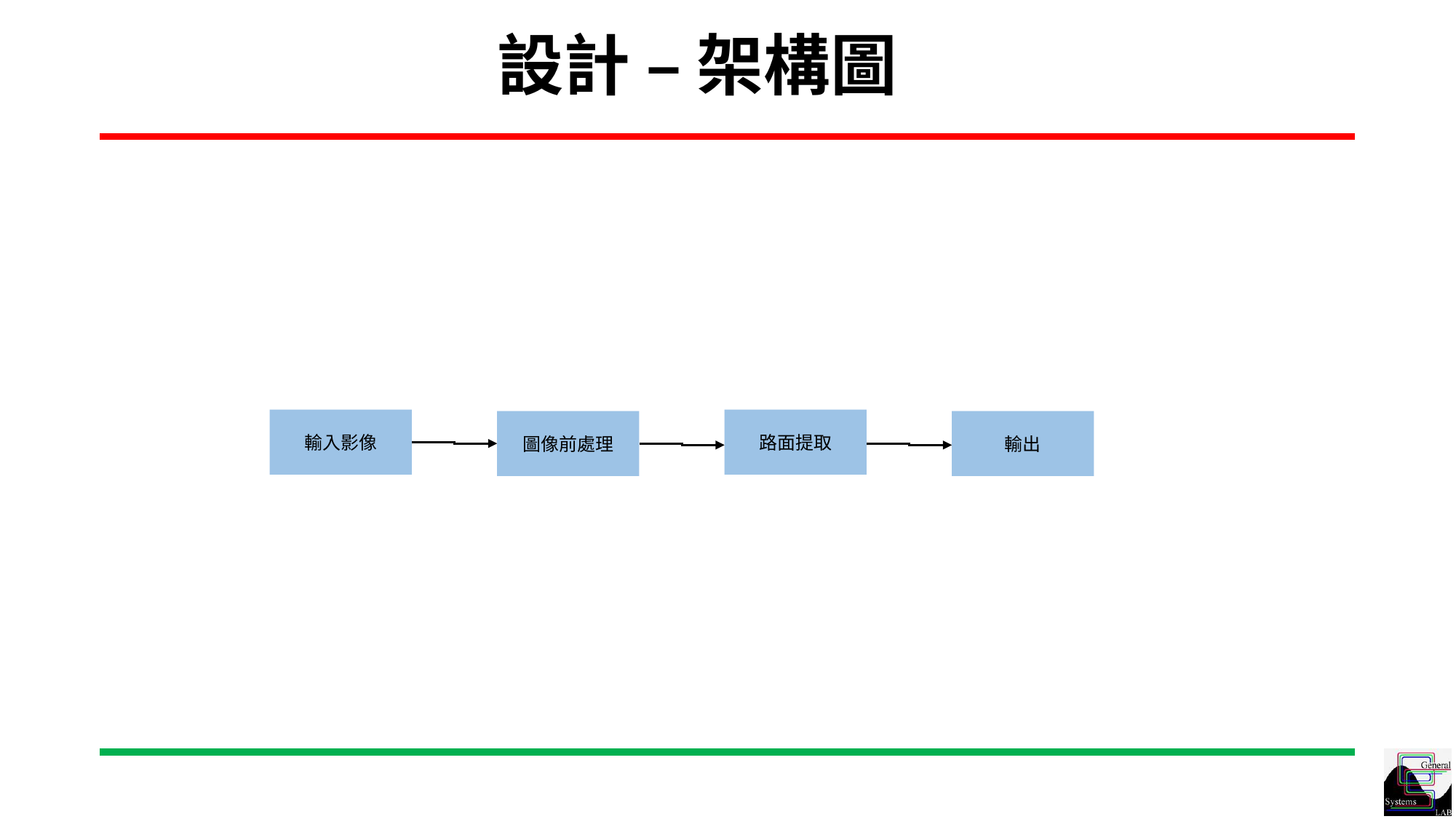

# 設計 – 架構圖
輸入影像
路面提取
圖像前處理
輸出